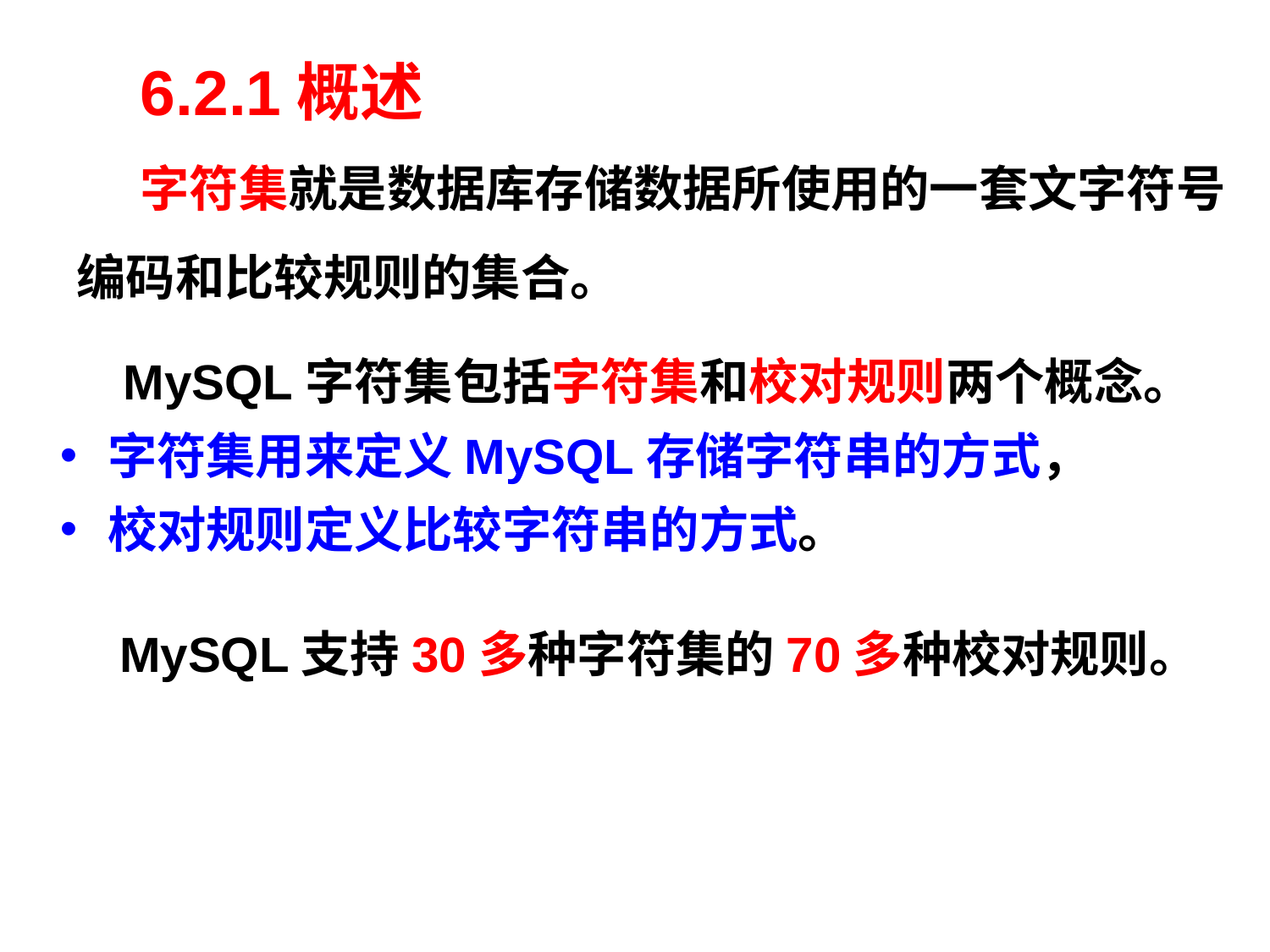

6.2.1概述
字符集就是数据库存储数据所使用的一套文字符号编码和比较规则的集合。
MySQL字符集包括字符集和校对规则两个概念。
字符集用来定义MySQL存储字符串的方式，
校对规则定义比较字符串的方式。
MySQL支持30多种字符集的70多种校对规则。